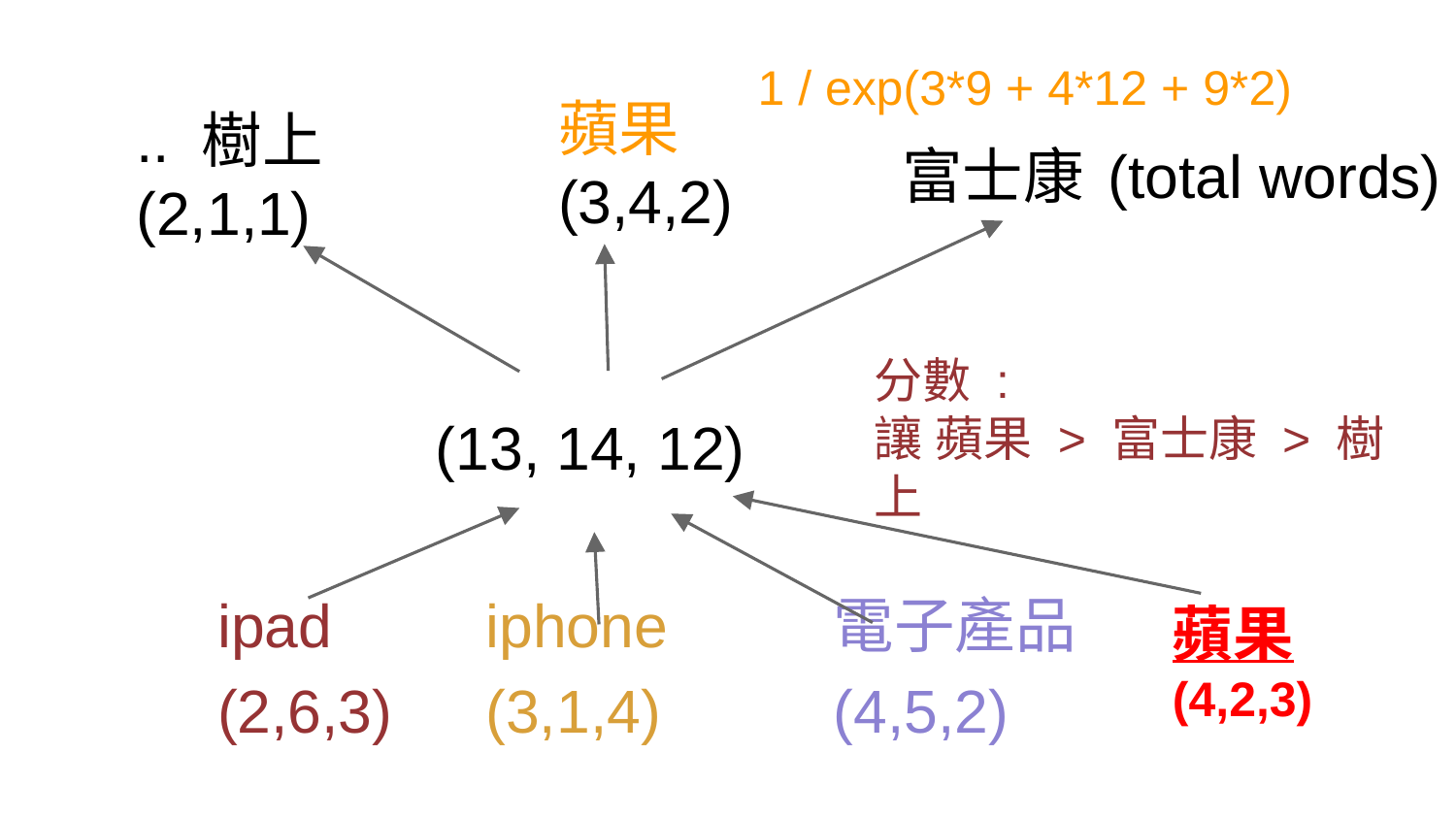

1 / exp(3*9 + 4*12 + 9*2)
蘋果
(3,4,2)
.. 樹上
(2,1,1)
富士康
(total words)
分數 :
讓 蘋果 > 富士康 > 樹上
(13, 14, 12)
蘋果
(4,2,3)
ipad
(2,6,3)
iphone
(3,1,4)
電子產品
(4,5,2)